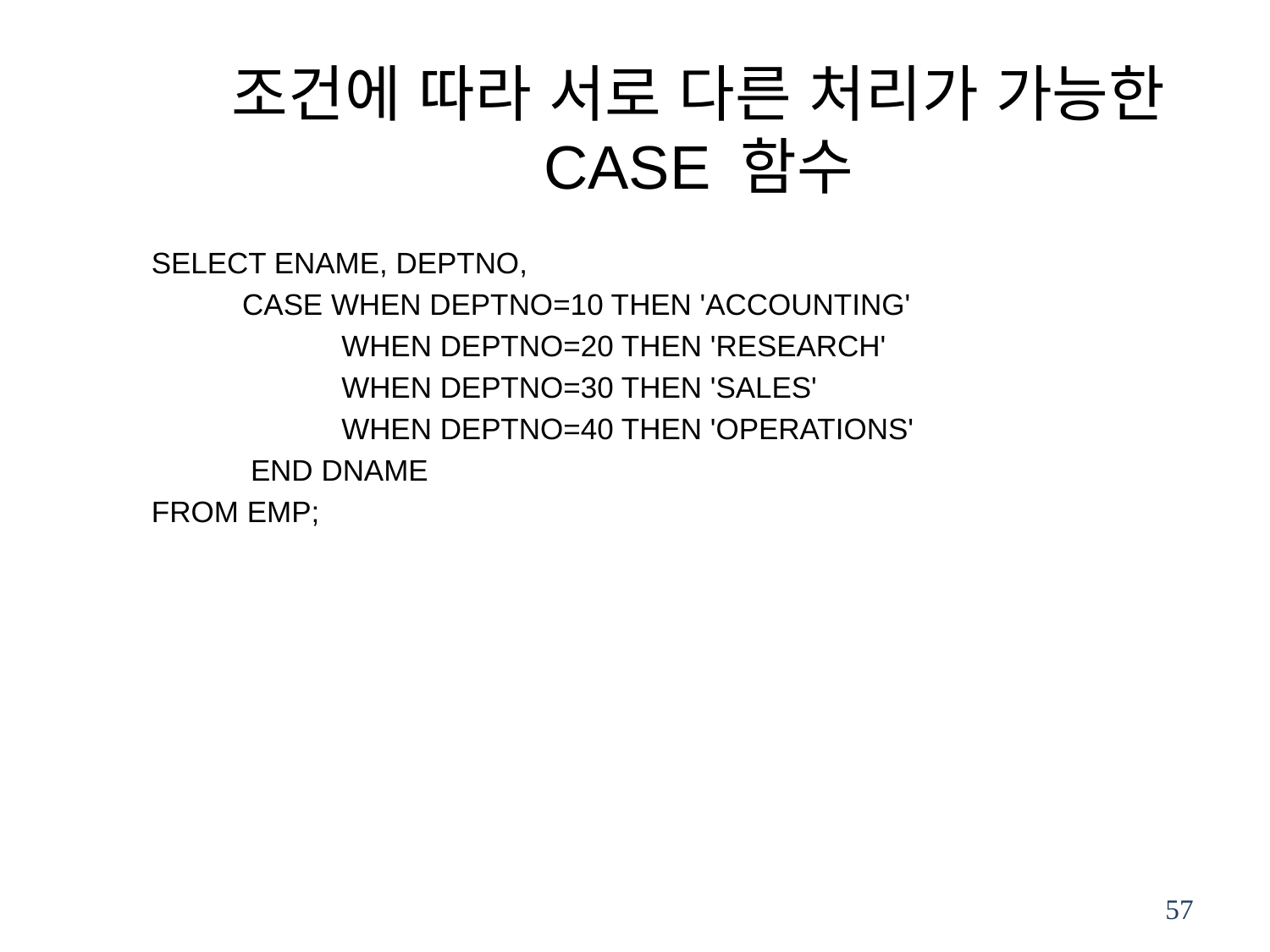

# 조건에 따라 서로 다른 처리가 가능한 CASE 함수

SELECT ENAME, DEPTNO,
           CASE WHEN DEPTNO=10 THEN 'ACCOUNTING'
                       WHEN DEPTNO=20 THEN 'RESEARCH'
                       WHEN DEPTNO=30 THEN 'SALES'
                       WHEN DEPTNO=40 THEN 'OPERATIONS'
            END DNAME
FROM EMP;

57